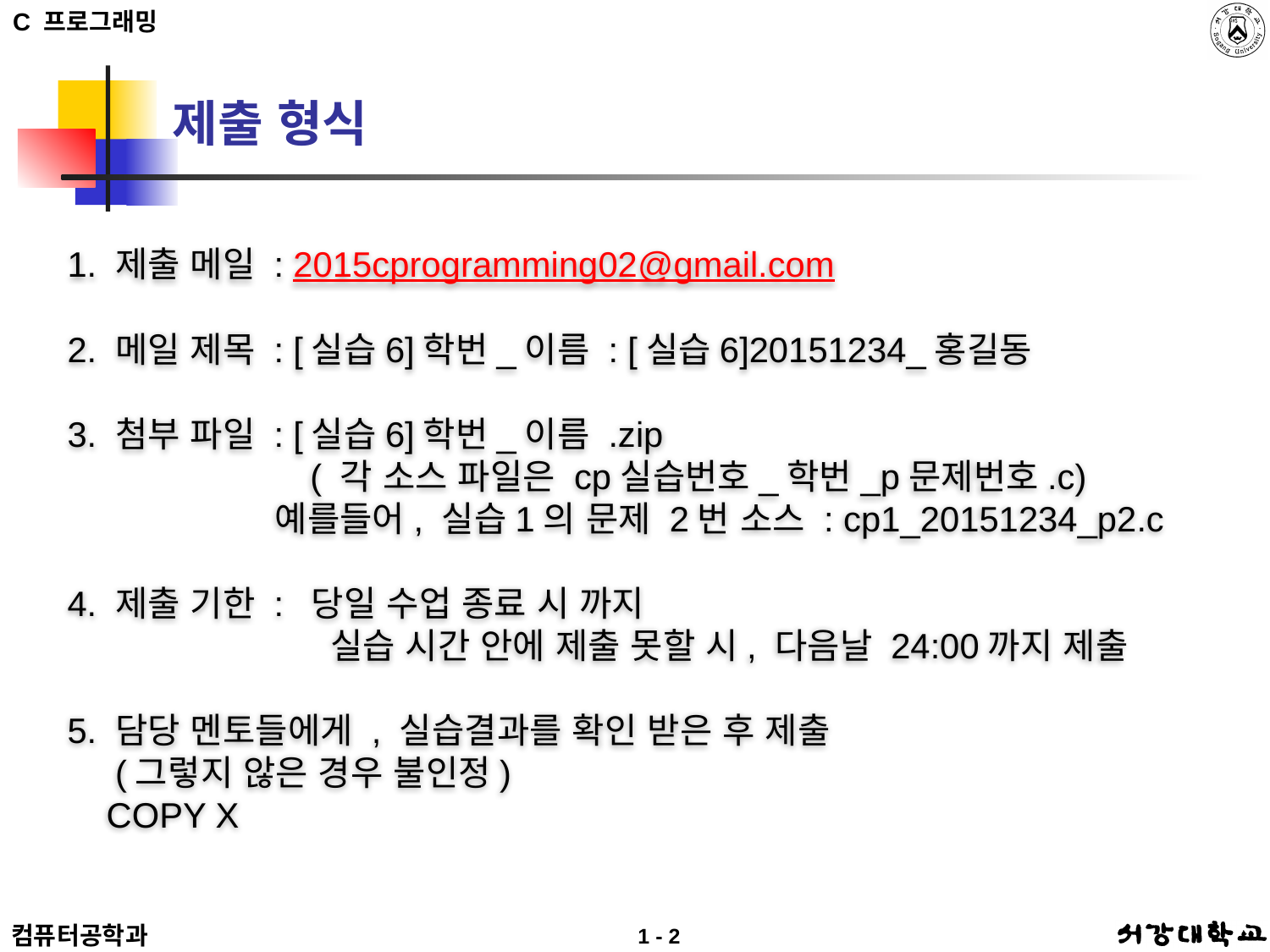

# 제출 형식
제출 메일 : 2015cprogramming02@gmail.com

메일 제목 : [실습6]학번_이름 : [실습6]20151234_홍길동

첨부 파일 : [실습6]학번_이름 .zip
		       ( 각 소스 파일은 cp실습번호_학번_p문제번호.c)
                    예를들어, 실습1의 문제 2번 소스 : cp1_20151234_p2.c

제출 기한 :  당일 수업 종료 시 까지
		        실습 시간 안에 제출 못할 시, 다음날 24:00까지 제출

담당 멘토들에게 , 실습결과를 확인 받은 후 제출
	(그렇지 않은 경우 불인정)
    COPY X
1 - 2